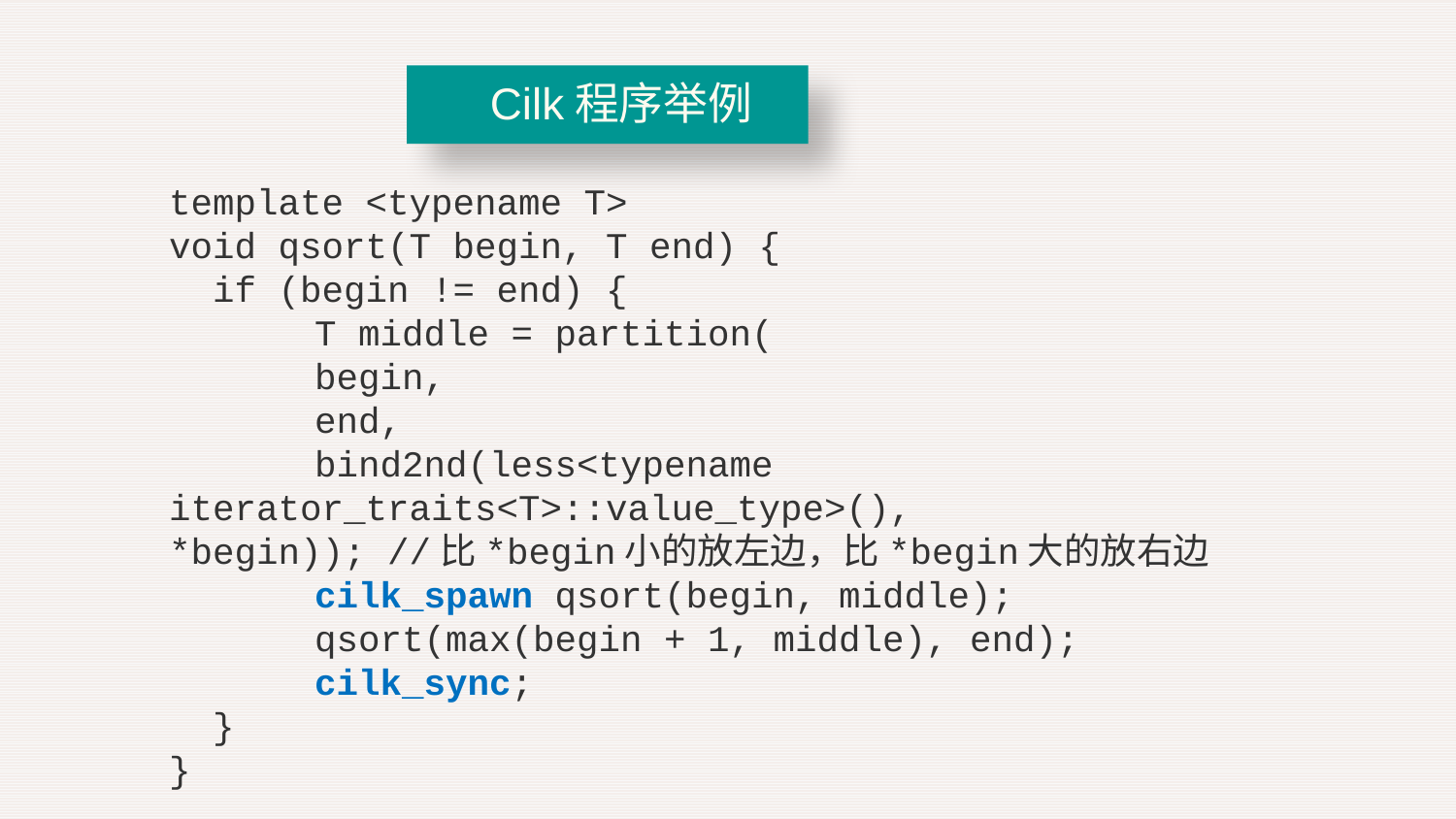

Cilk程序举例
template <typename T>
void qsort(T begin, T end) {
  if (begin != end) {
	T middle = partition(
	begin,
	end,
	bind2nd(less<typename 	iterator_traits<T>::value_type>(), 	*begin)); //比*begin小的放左边，比*begin大的放右边
	cilk_spawn qsort(begin, middle);
	qsort(max(begin + 1, middle), end);
	cilk_sync;
  }
}